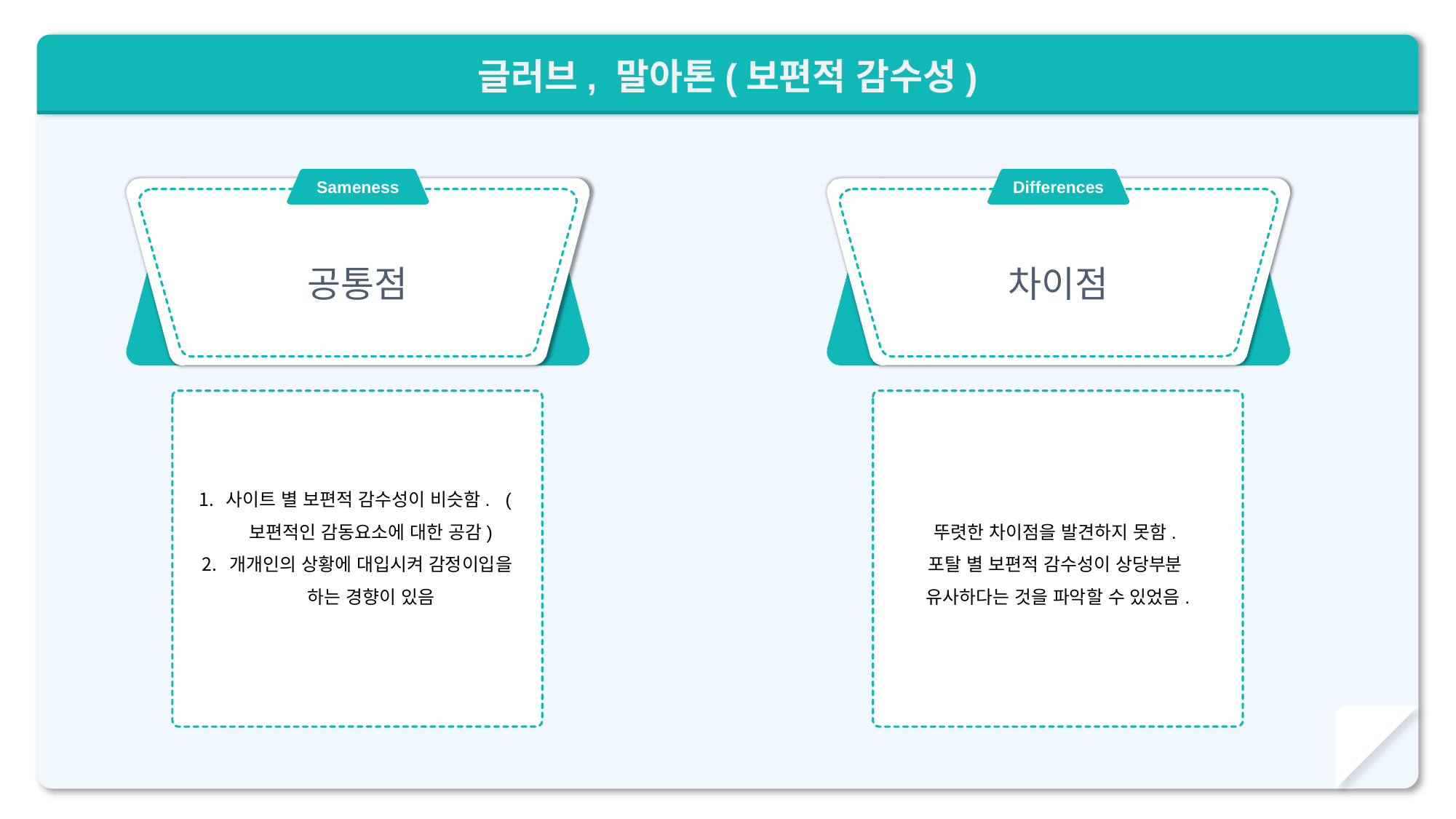

글러브, 말아톤(보편적 감수성)

Sameness
Differences

공통점

차이점

사이트 별 보편적 감수성이 비슷함.   (보편적인 감동요소에 대한 공감)
개개인의 상황에 대입시켜 감정이입을 하는 경향이 있음

뚜렷한 차이점을 발견하지 못함.
포탈 별 보편적 감수성이 상당부분
유사하다는 것을 파악할 수 있었음.